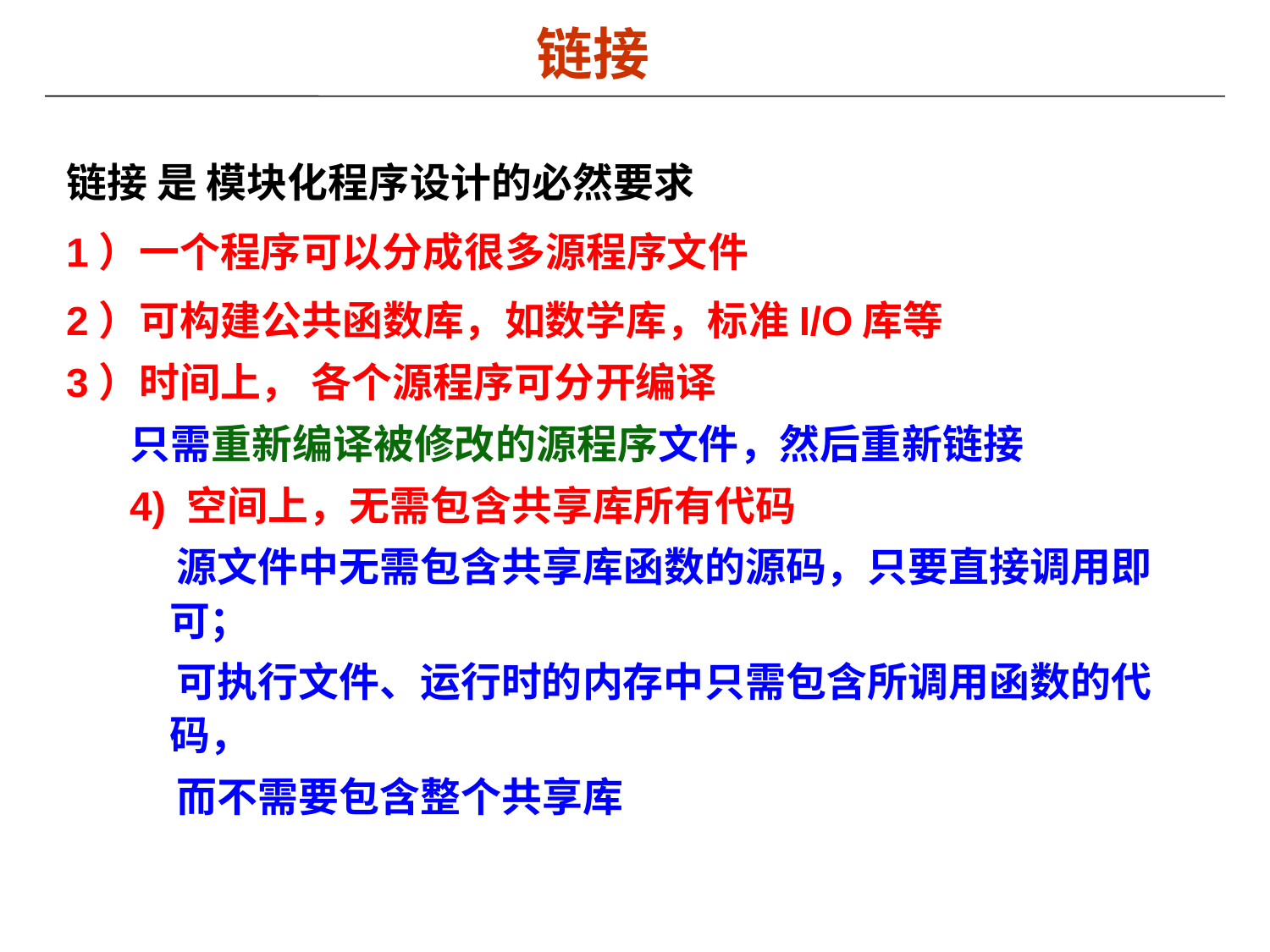

链接
链接 是 模块化程序设计的必然要求
1）一个程序可以分成很多源程序文件
2）可构建公共函数库，如数学库，标准I/O库等
3）时间上， 各个源程序可分开编译
只需重新编译被修改的源程序文件，然后重新链接
4) 空间上，无需包含共享库所有代码
    源文件中无需包含共享库函数的源码，只要直接调用即可；
    可执行文件、运行时的内存中只需包含所调用函数的代码，
    而不需要包含整个共享库